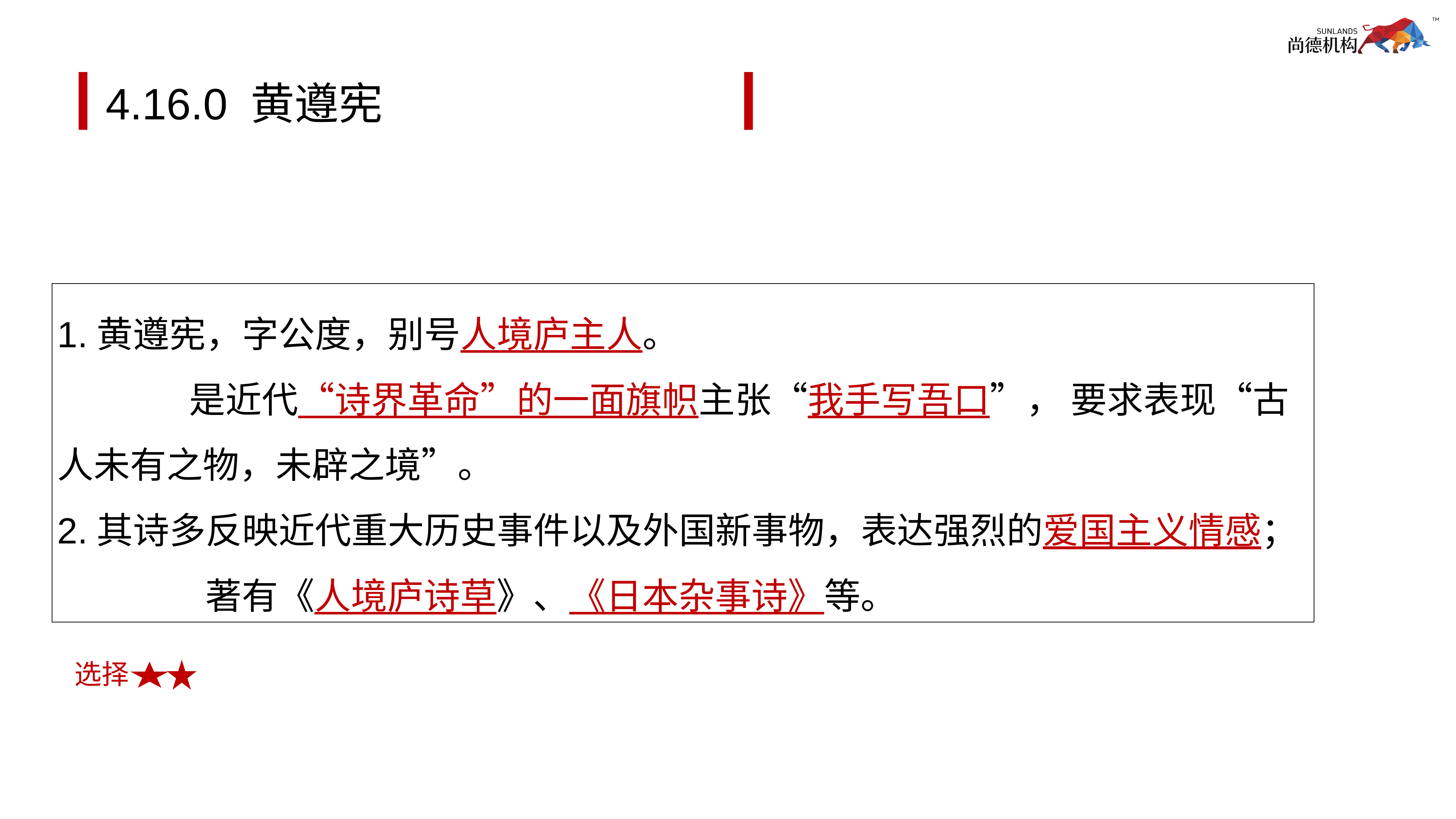

# 4.16.0 黄遵宪
1.黄遵宪，字公度，别号人境庐主人。
               是近代“诗界革命”的一面旗帜主张“我手写吾口”， 要求表现“古人未有之物，未辟之境”。
2.其诗多反映近代重大历史事件以及外国新事物，表达强烈的爱国主义情感；
                 著有《人境庐诗草》、《日本杂事诗》等。
选择